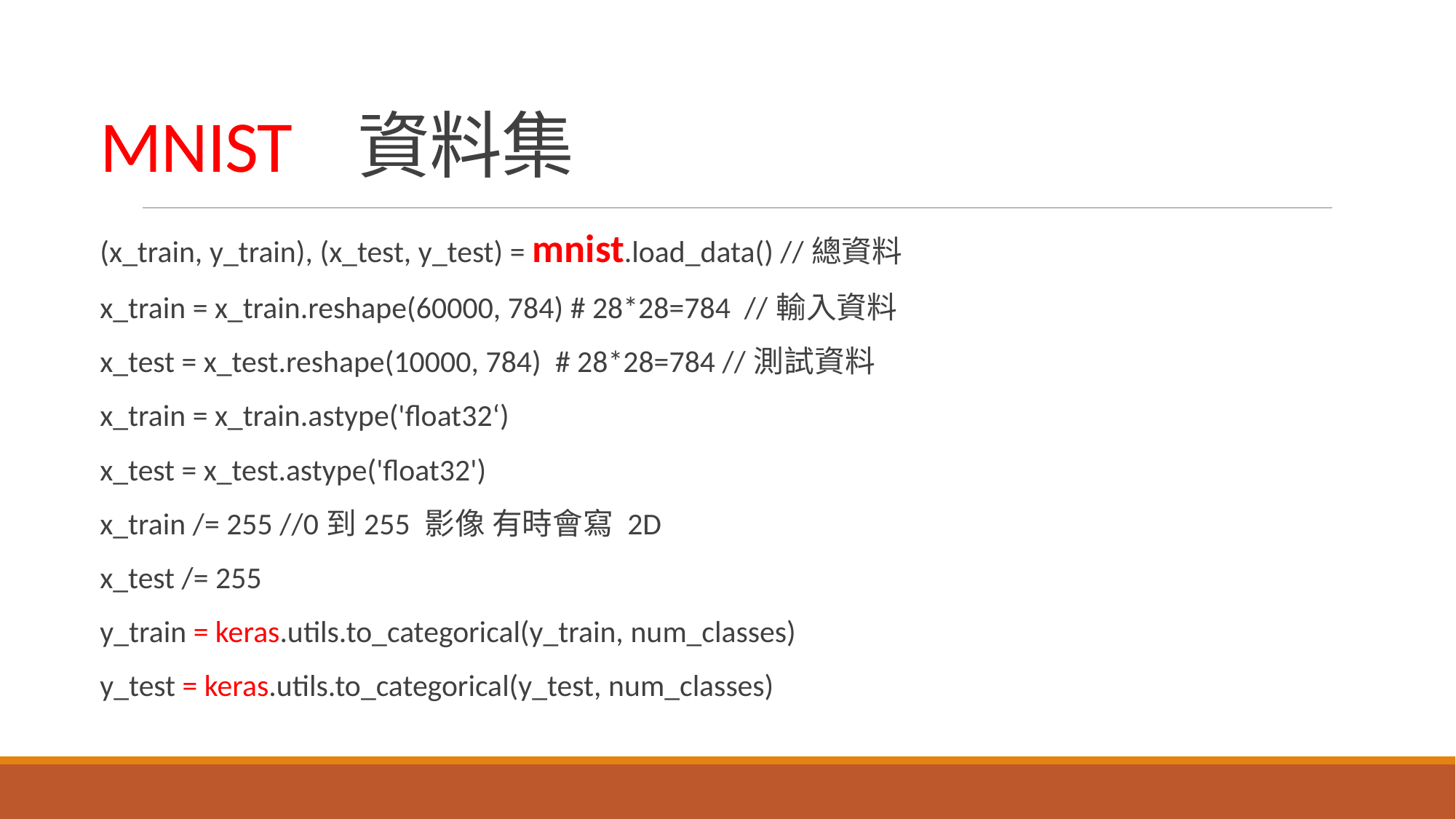

# MNIST   資料集
(x_train, y_train), (x_test, y_test) = mnist.load_data() //總資料
x_train = x_train.reshape(60000, 784) # 28*28=784  //輸入資料
x_test = x_test.reshape(10000, 784)  # 28*28=784 //測試資料
x_train = x_train.astype('float32‘)
x_test = x_test.astype('float32')
x_train /= 255 //0到255 影像 有時會寫 2D
x_test /= 255
y_train = keras.utils.to_categorical(y_train, num_classes)
y_test = keras.utils.to_categorical(y_test, num_classes)